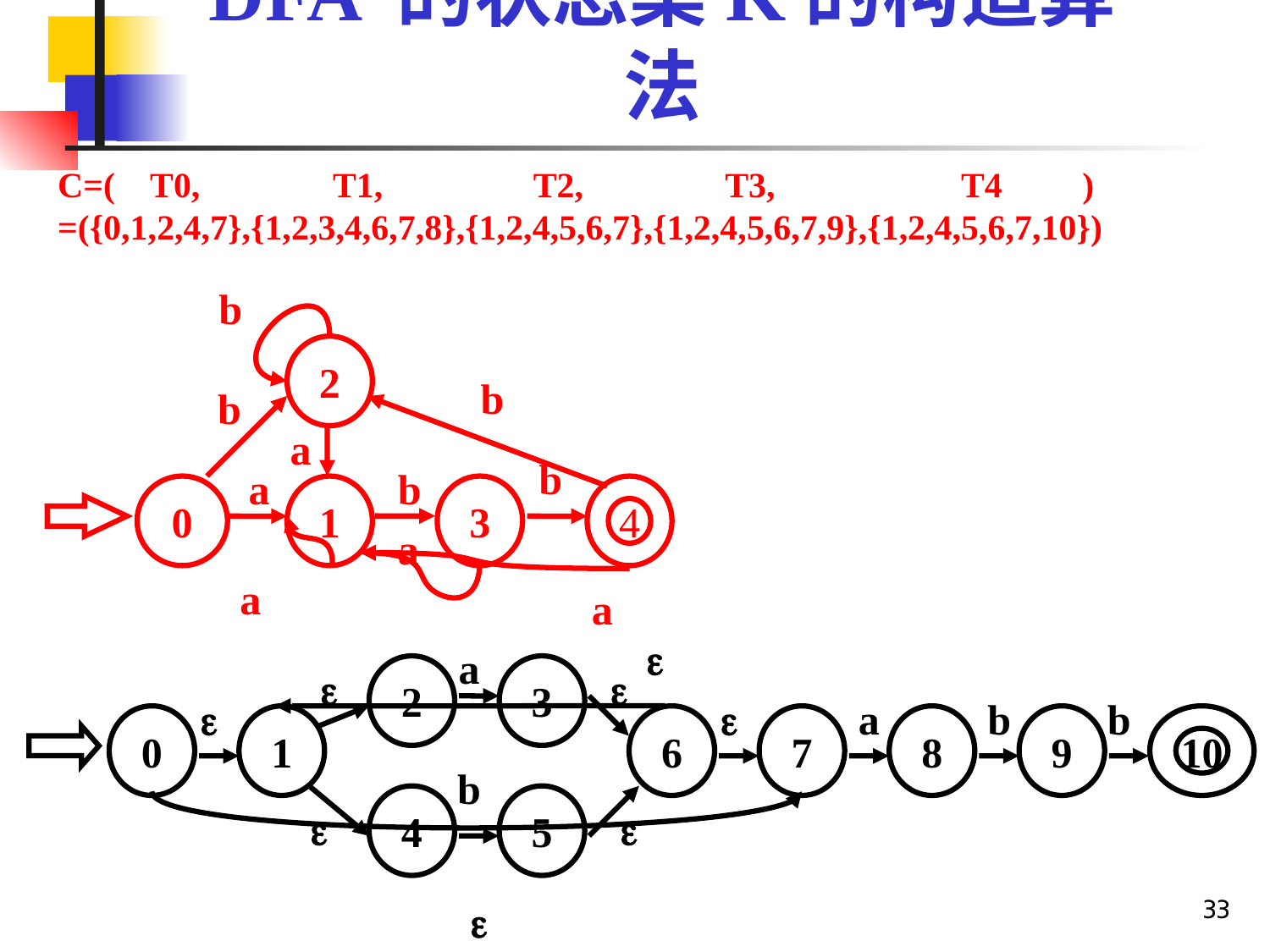

# DFA 的状态集K的构造算法
C=(    T0,               T1,                 T2,                T3,                     T4         )
=({0,1,2,4,7},{1,2,3,4,6,7,8},{1,2,4,5,6,7},{1,2,4,5,6,7,9},{1,2,4,5,6,7,10})
b
2
b
b

a

b
a
b
0
1
3
4

a

a
a
ε
a
ε
2
3
ε
ε
ε
a
b
b

0
1

6
7
8
9
10

b

4
5

ε
ε

33
ε